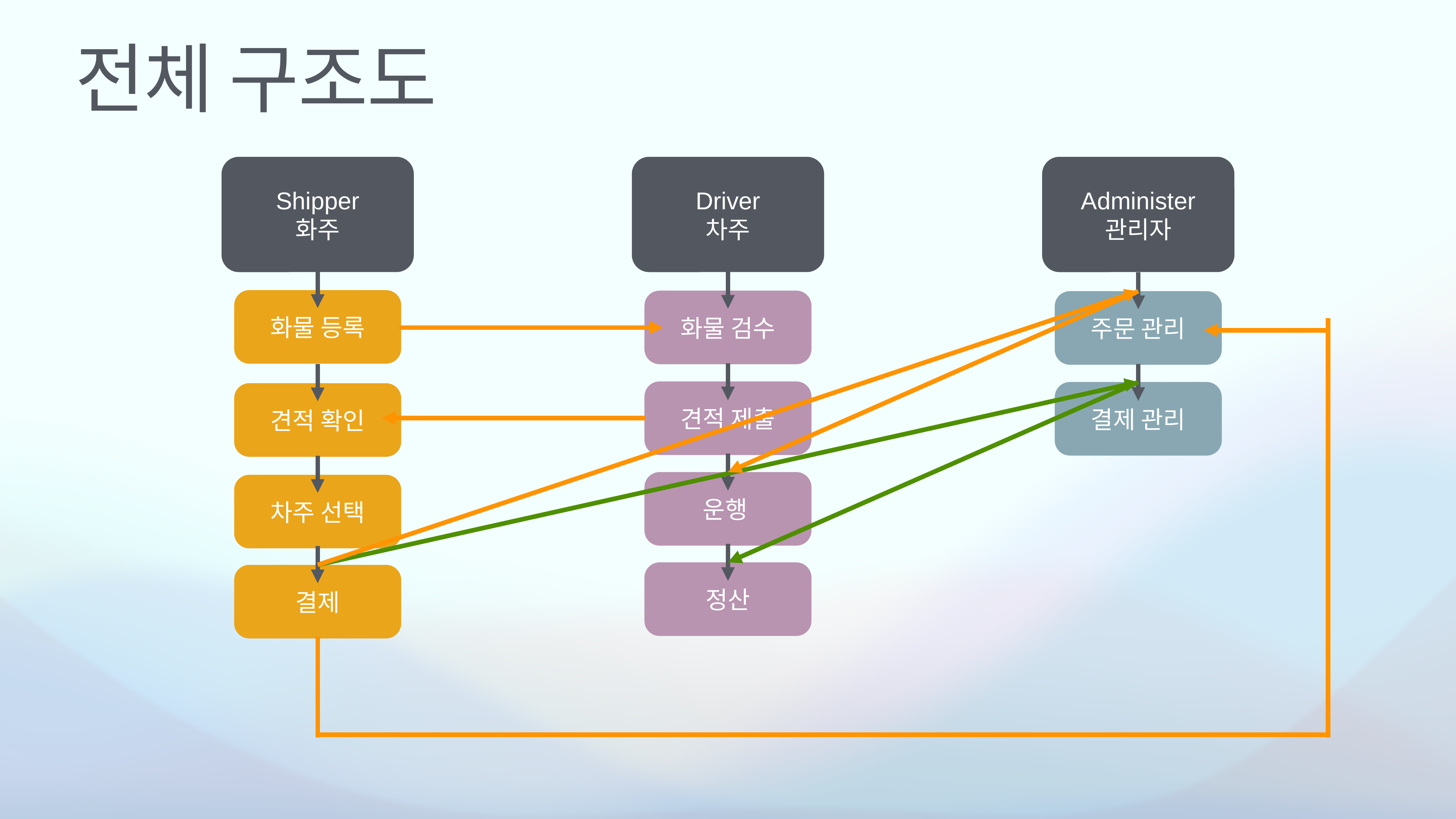

# 전체 구조도
Shipper
화주
Driver
차주
Administer
관리자

화물 등록
화물 검수
주문 관리

견적 제출
결제 관리
견적 확인

운행
차주 선택

정산
결제